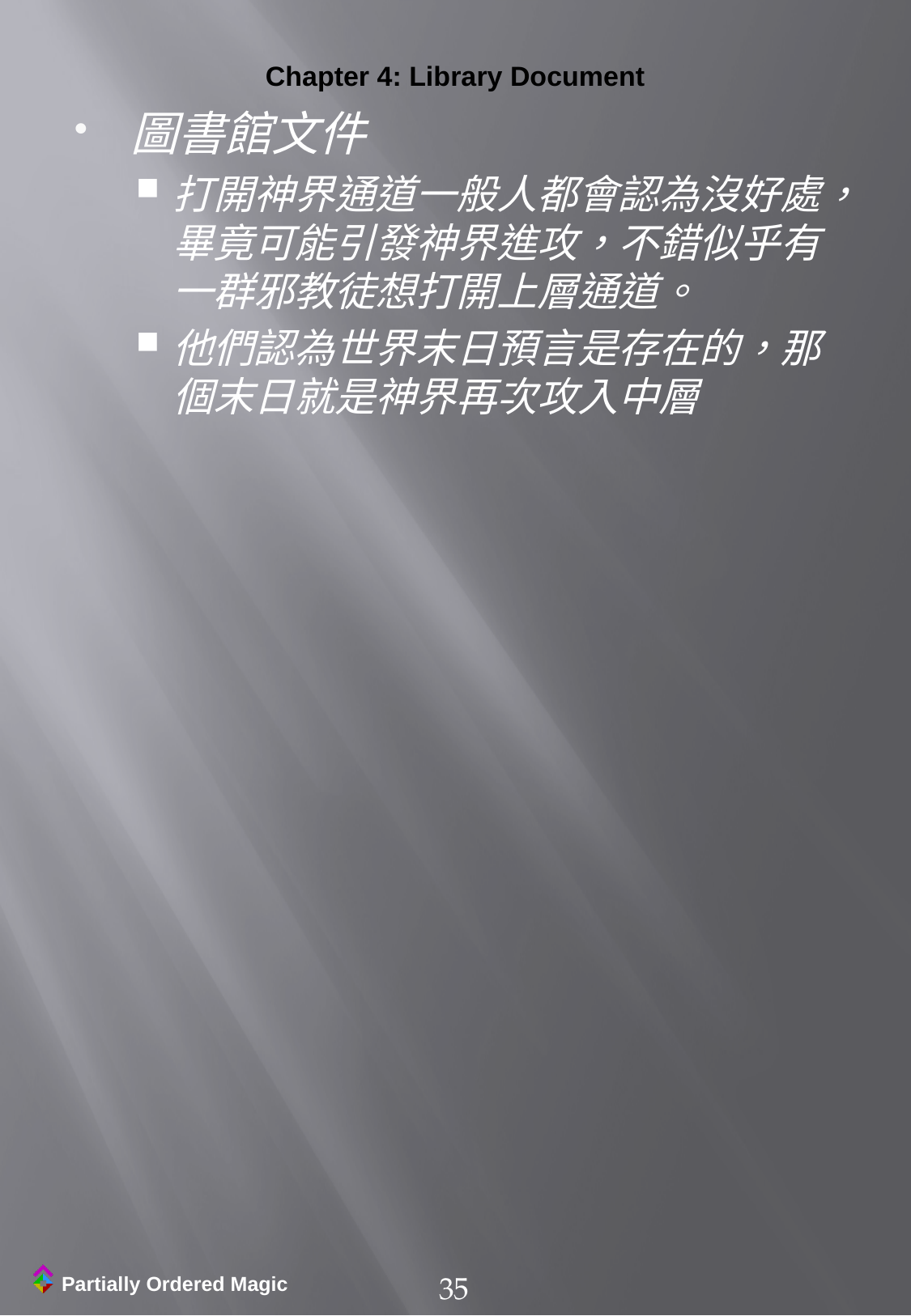

# Chapter 4: Library Document
圖書館文件
打開神界通道一般人都會認為沒好處，畢竟可能引發神界進攻，不錯似乎有一群邪教徒想打開上層通道。
他們認為世界末日預言是存在的，那個末日就是神界再次攻入中層